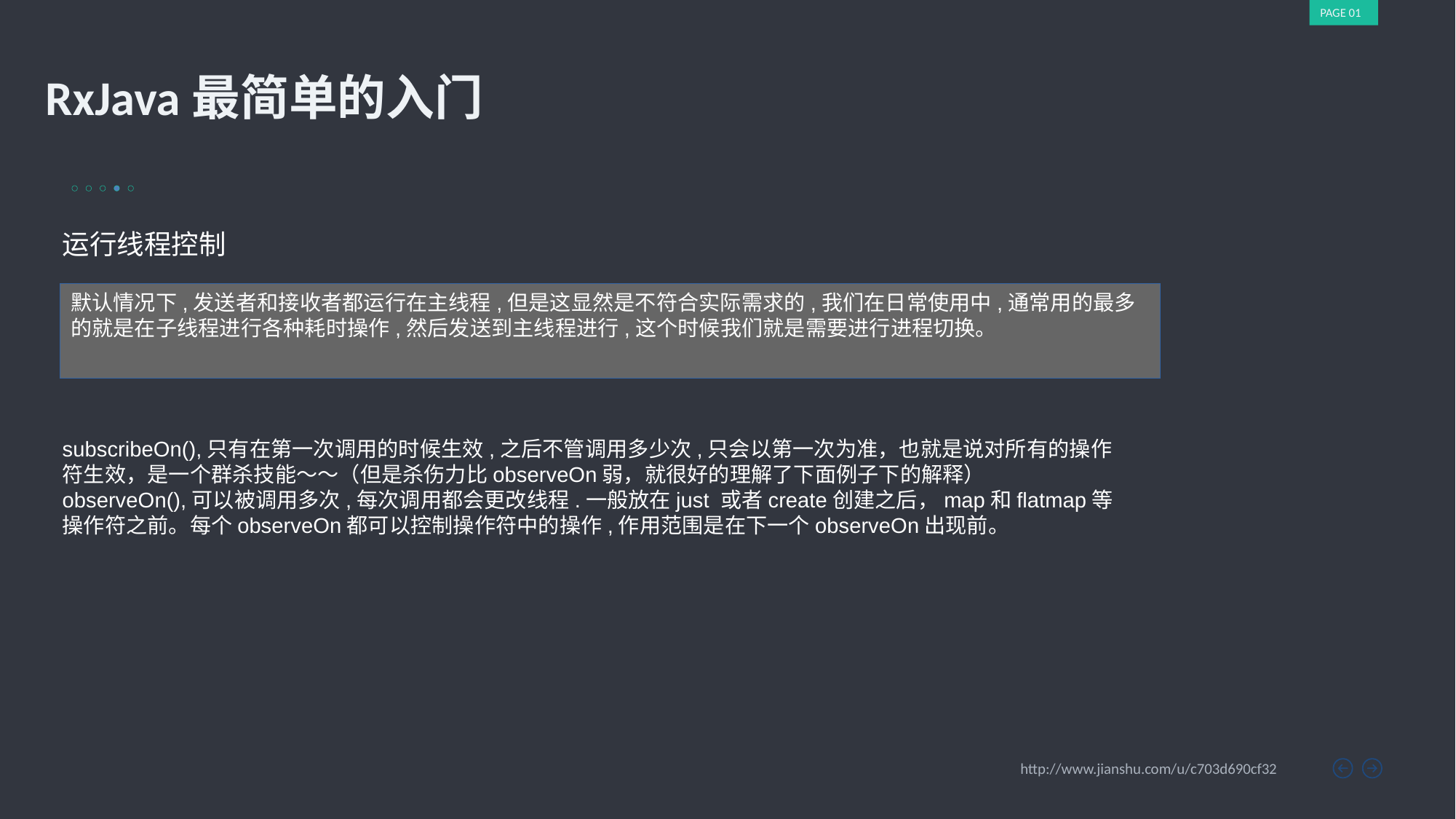

PAGE 01
RxJava最简单的入门

运行线程控制

默认情况下,发送者和接收者都运行在主线程,但是这显然是不符合实际需求的,我们在日常使用中,通常用的最多的就是在子线程进行各种耗时操作,然后发送到主线程进行,这个时候我们就是需要进行进程切换。
subscribeOn(),只有在第一次调用的时候生效,之后不管调用多少次,只会以第一次为准，也就是说对所有的操作符生效，是一个群杀技能～～（但是杀伤力比observeOn弱，就很好的理解了下面例子下的解释）
observeOn(),可以被调用多次,每次调用都会更改线程.一般放在just 或者create创建之后，map和flatmap等操作符之前。每个observeOn都可以控制操作符中的操作,作用范围是在下一个observeOn出现前。
http://www.jianshu.com/u/c703d690cf32